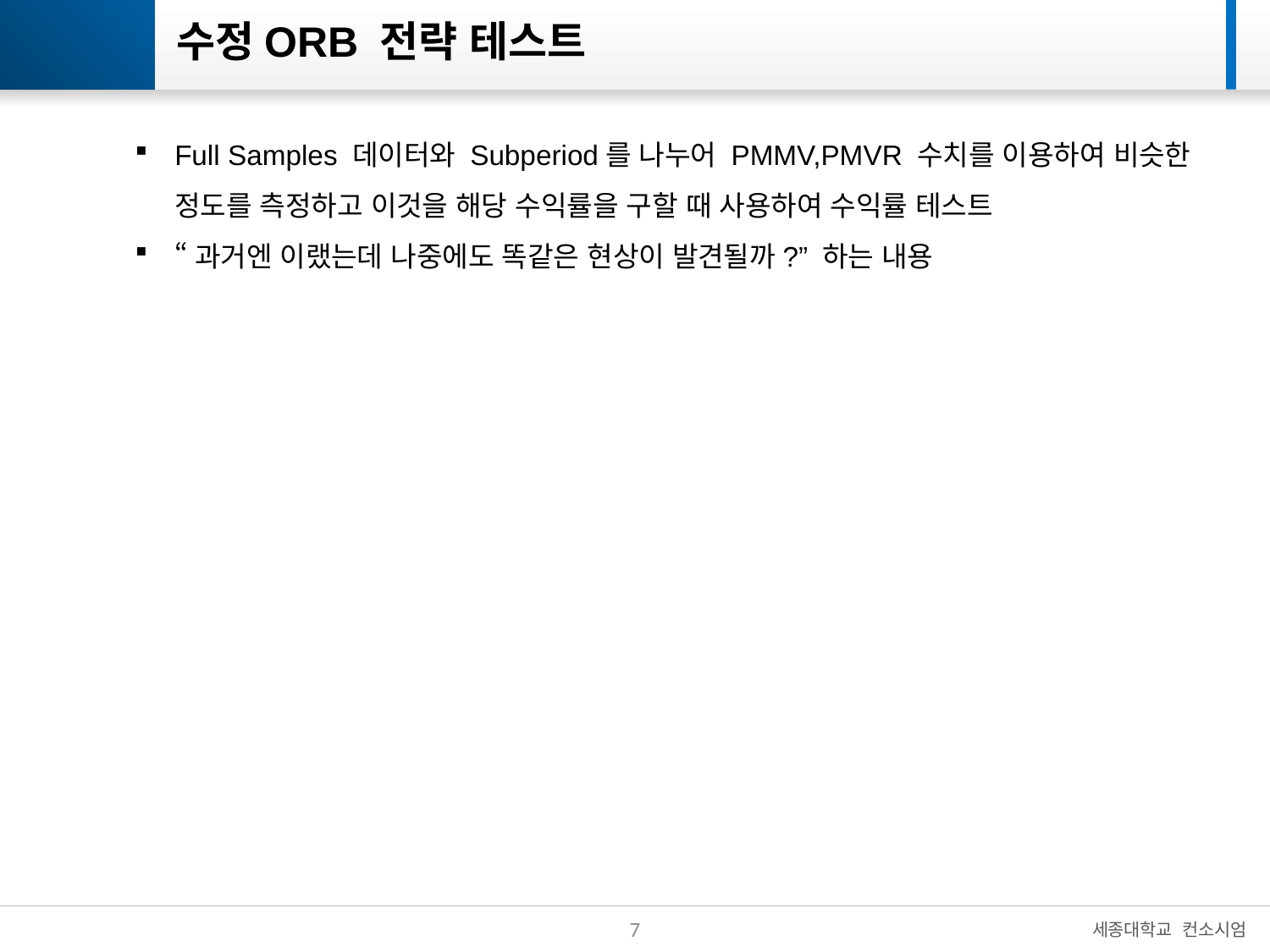

# 수정ORB 전략 테스트
Full Samples 데이터와 Subperiod를 나누어 PMMV,PMVR 수치를 이용하여 비슷한 정도를 측정하고 이것을 해당 수익률을 구할 때 사용하여 수익률 테스트
“과거엔 이랬는데 나중에도 똑같은 현상이 발견될까?” 하는 내용